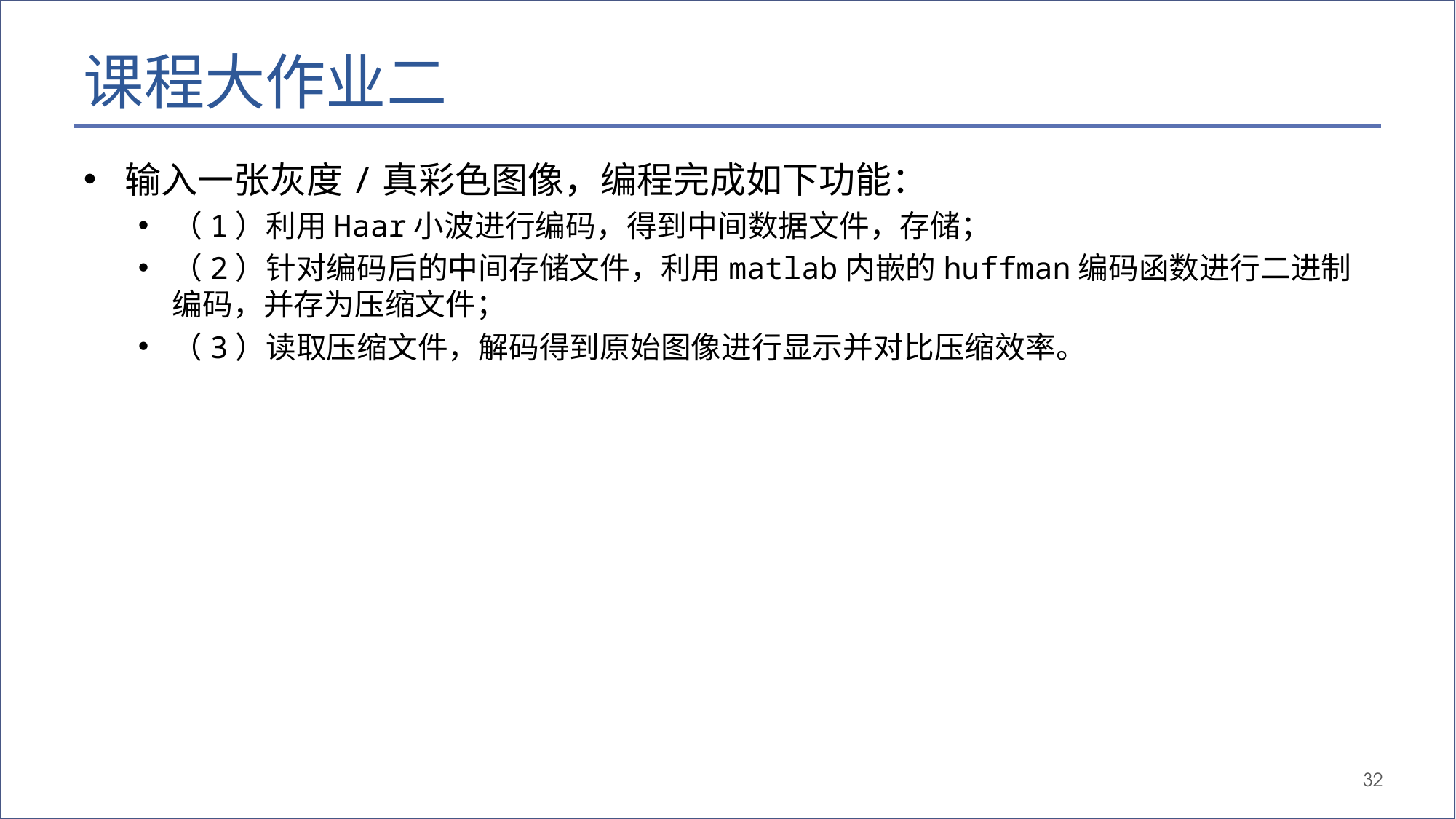

# 课程大作业二
输入一张灰度/真彩色图像，编程完成如下功能：
（1）利用Haar小波进行编码，得到中间数据文件，存储；
（2）针对编码后的中间存储文件，利用matlab内嵌的huffman编码函数进行二进制编码，并存为压缩文件；
（3）读取压缩文件，解码得到原始图像进行显示并对比压缩效率。
32